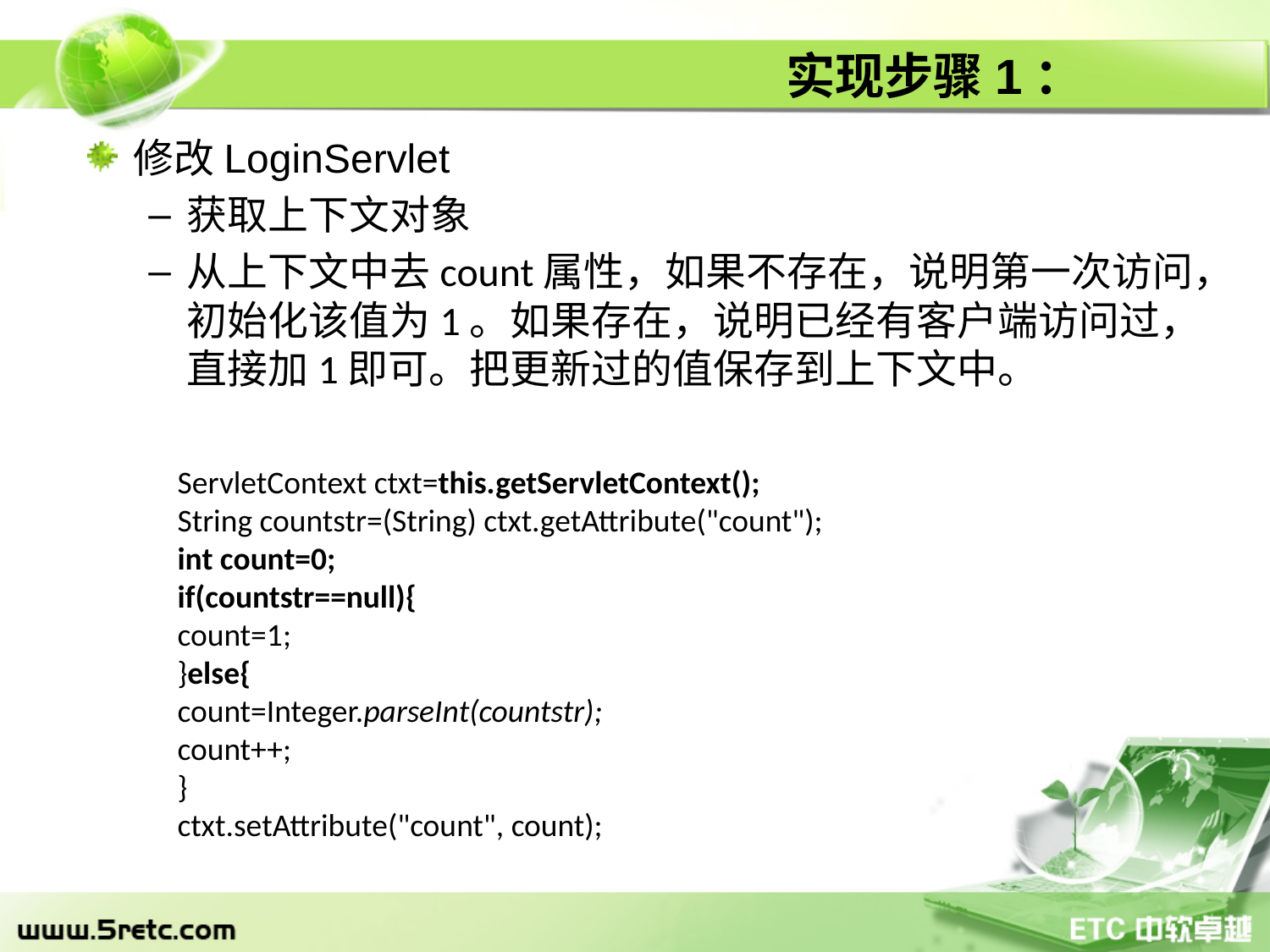

# 实现步骤1：
修改LoginServlet
获取上下文对象
从上下文中去count属性，如果不存在，说明第一次访问，初始化该值为1。如果存在，说明已经有客户端访问过，直接加1即可。把更新过的值保存到上下文中。
ServletContext ctxt=this.getServletContext();
String countstr=(String) ctxt.getAttribute("count");
int count=0;
if(countstr==null){
count=1;
}else{
count=Integer.parseInt(countstr);
count++;
}
ctxt.setAttribute("count", count);